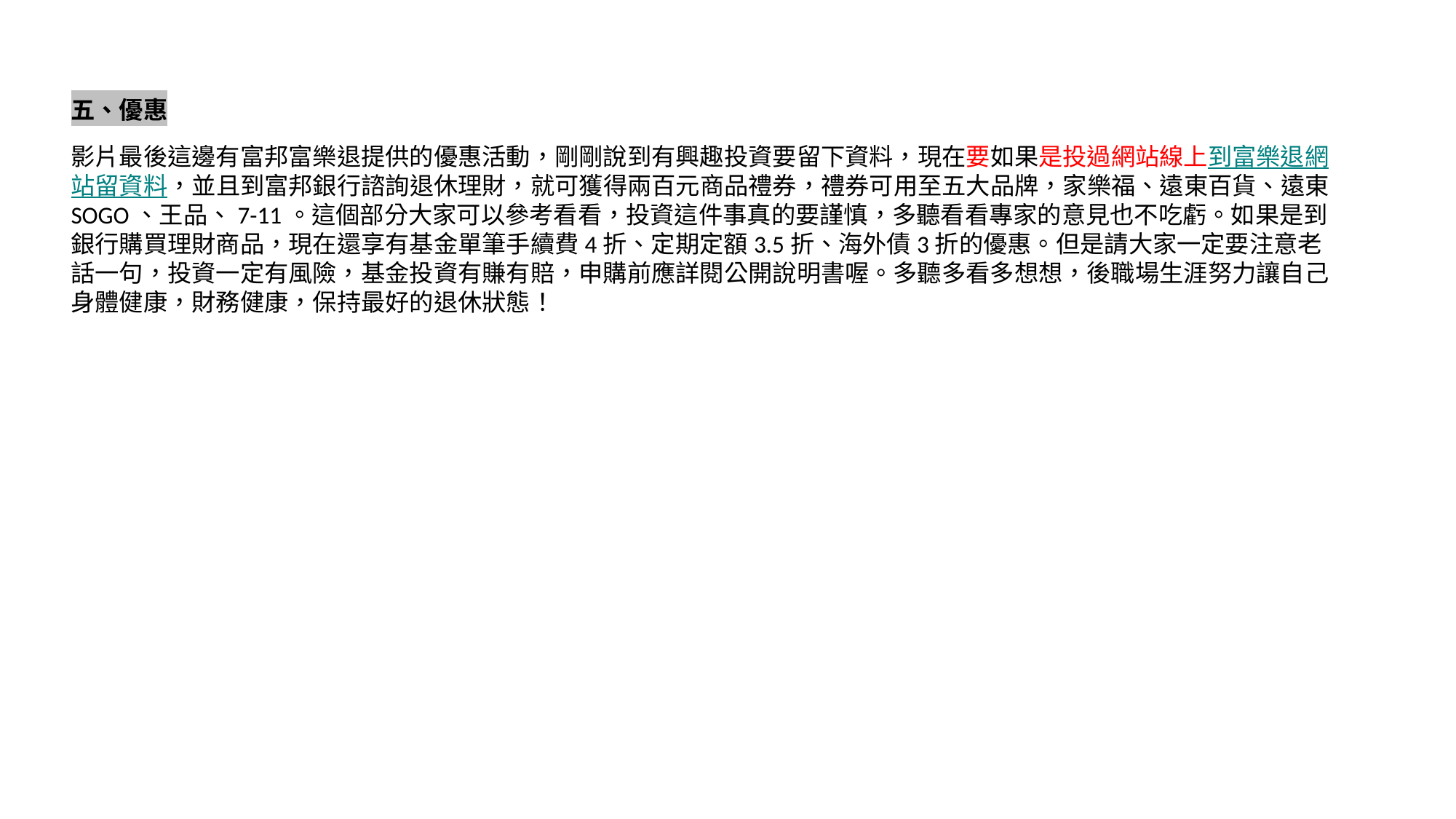

五、優惠

影片最後這邊有富邦富樂退提供的優惠活動，剛剛說到有興趣投資要留下資料，現在要如果是投過網站線上到富樂退網站留資料，並且到富邦銀行諮詢退休理財，就可獲得兩百元商品禮券，禮券可用至五大品牌，家樂福、遠東百貨、遠東SOGO、王品、7-11。這個部分大家可以參考看看，投資這件事真的要謹慎，多聽看看專家的意見也不吃虧。如果是到銀行購買理財商品，現在還享有基金單筆手續費4折、定期定額3.5折、海外債3折的優惠。但是請大家一定要注意老話一句，投資一定有風險，基金投資有賺有賠，申購前應詳閱公開說明書喔。多聽多看多想想，後職場生涯努力讓自己身體健康，財務健康，保持最好的退休狀態！